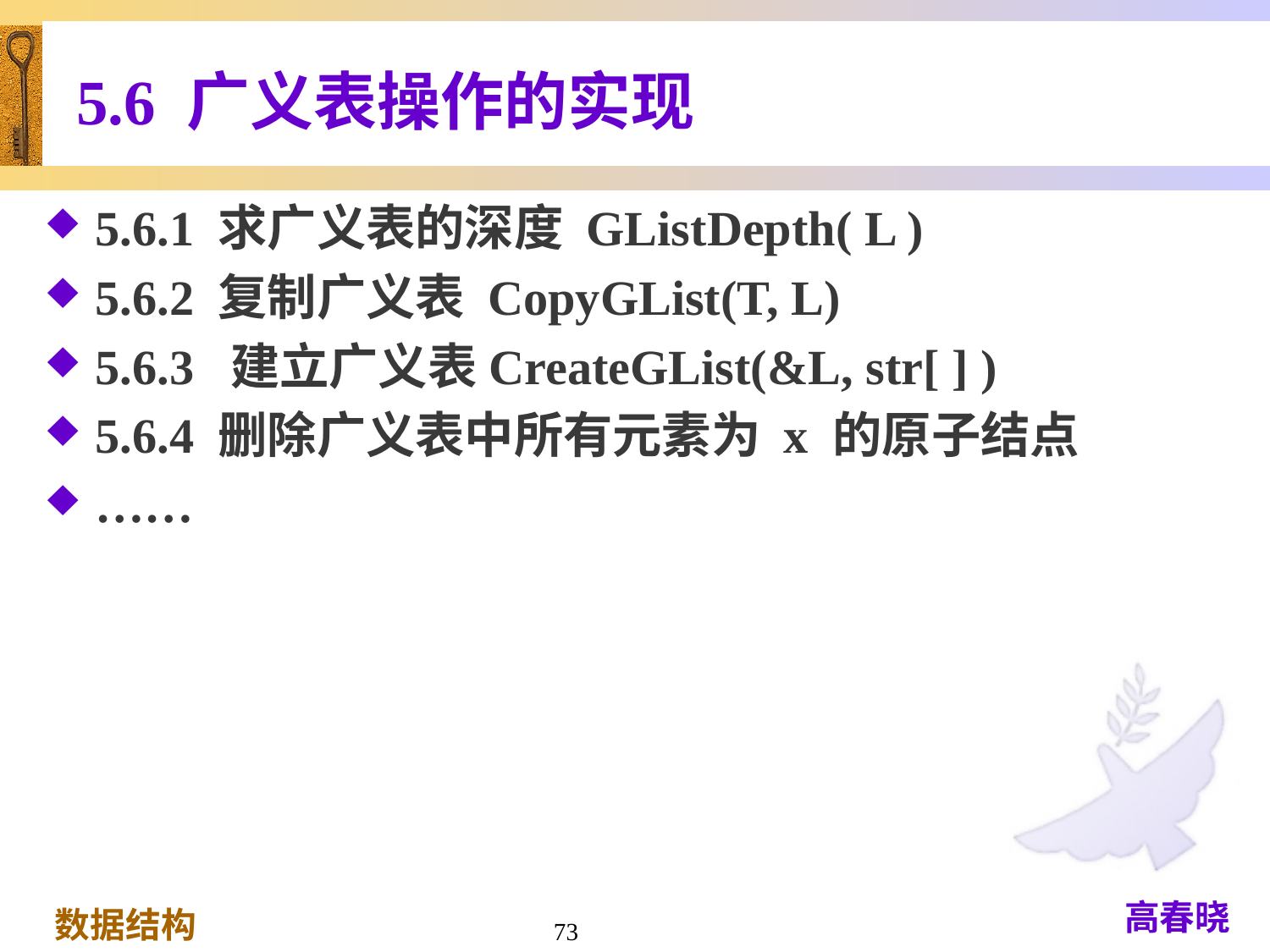

# 5.6 广义表操作的实现
5.6.1 求广义表的深度 GListDepth( L )
5.6.2 复制广义表 CopyGList(T, L)
5.6.3  建立广义表CreateGList(&L, str[ ] )
5.6.4 删除广义表中所有元素为 x 的原子结点
……

73